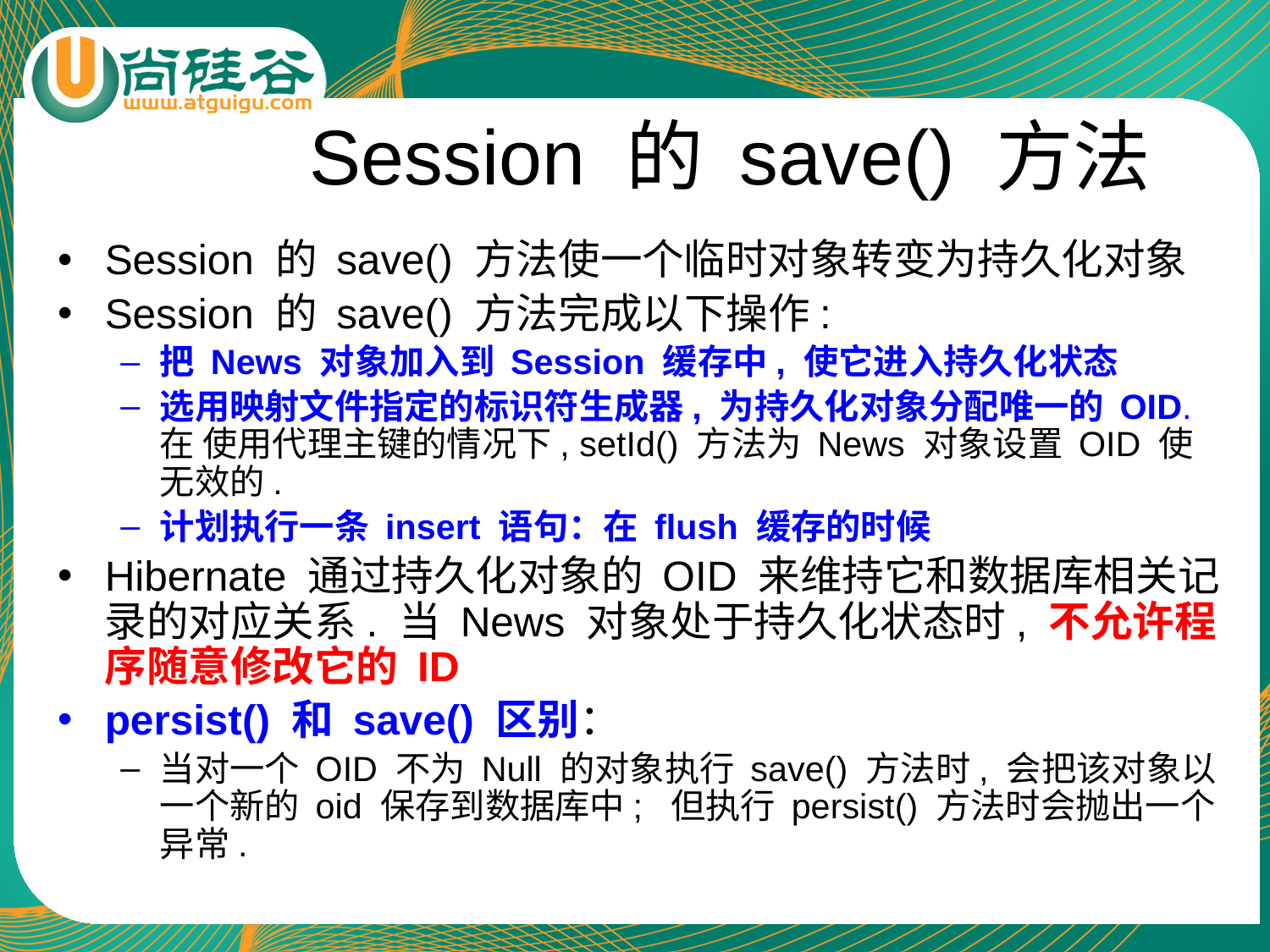

# Session 的 save() 方法
Session 的 save() 方法使一个临时对象转变为持久化对象
Session 的 save() 方法完成以下操作:
把 News 对象加入到 Session 缓存中, 使它进入持久化状态
选用映射文件指定的标识符生成器, 为持久化对象分配唯一的 OID. 在 使用代理主键的情况下, setId() 方法为 News 对象设置 OID 使无效的.
计划执行一条 insert 语句：在 flush 缓存的时候
Hibernate 通过持久化对象的 OID 来维持它和数据库相关记录的对应关系. 当 News 对象处于持久化状态时, 不允许程序随意修改它的 ID
persist() 和 save() 区别：
当对一个 OID 不为 Null 的对象执行 save() 方法时, 会把该对象以一个新的 oid 保存到数据库中;  但执行 persist() 方法时会抛出一个异常.